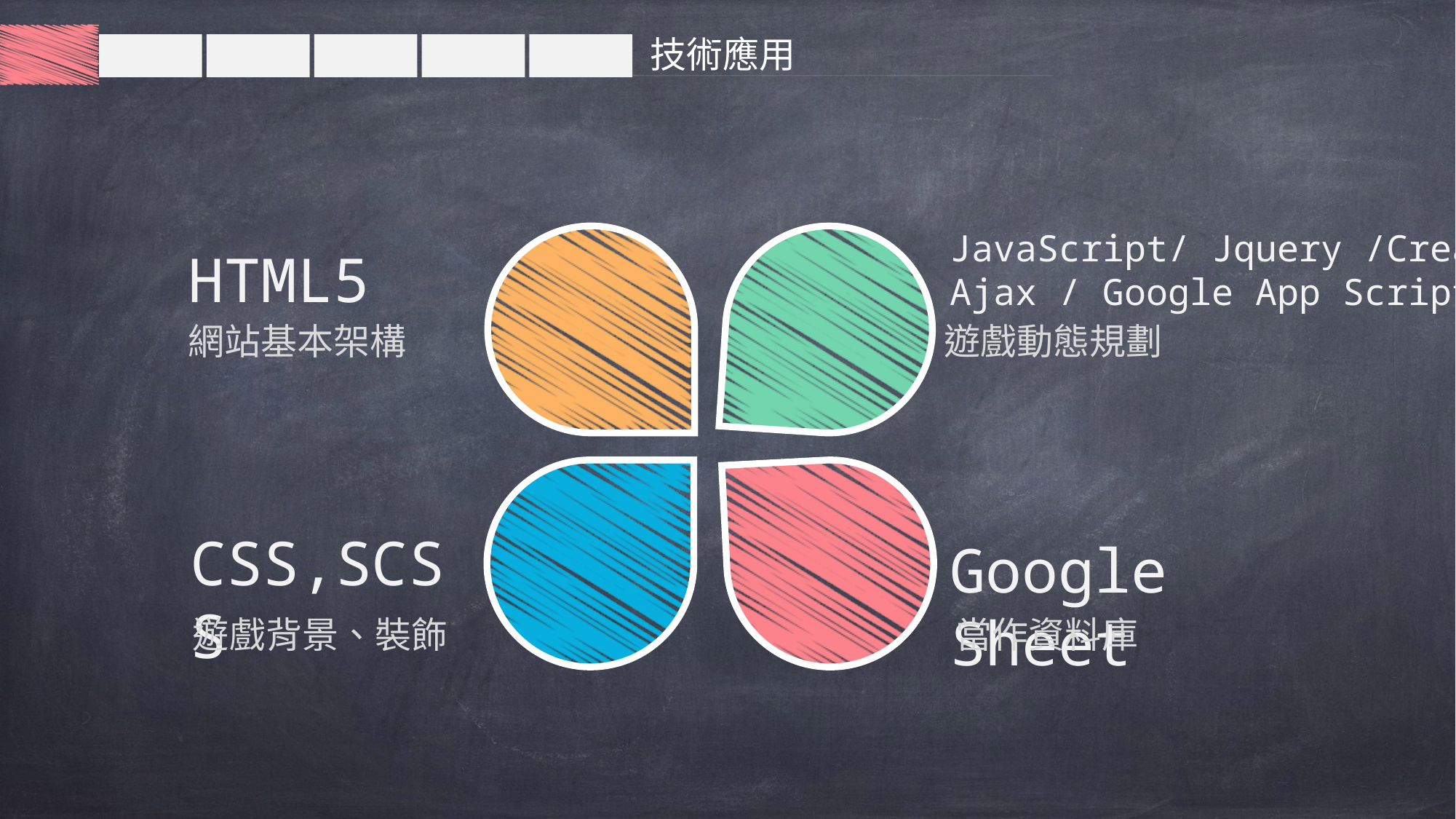

技術應用

JavaScript/ Jquery /Creat.js
Ajax / Google App Script

HTML5
網站基本架構
遊戲動態規劃
CSS,SCSS

遊戲背景、裝飾
Google Sheet
當作資料庫